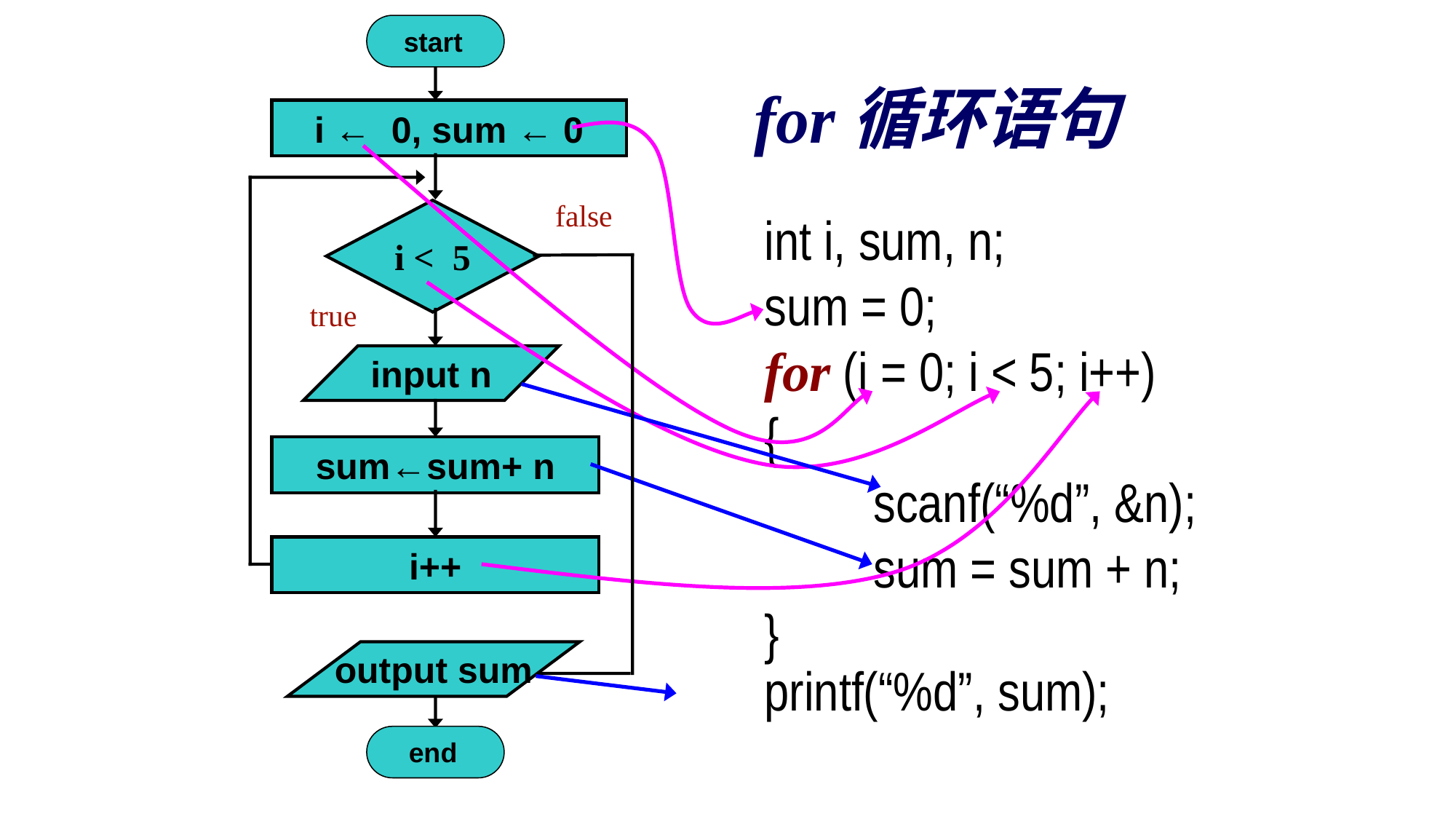

start

for循环语句
i ←  0, sum ← 0

false
i <  5
int i, sum, n;
sum = 0;
for (i = 0; i < 5; i++)
{
	scanf(“%d”, &n);
	sum = sum + n;
}

true

input n

sum←sum+ n

i++
output sum
printf(“%d”, sum);

end